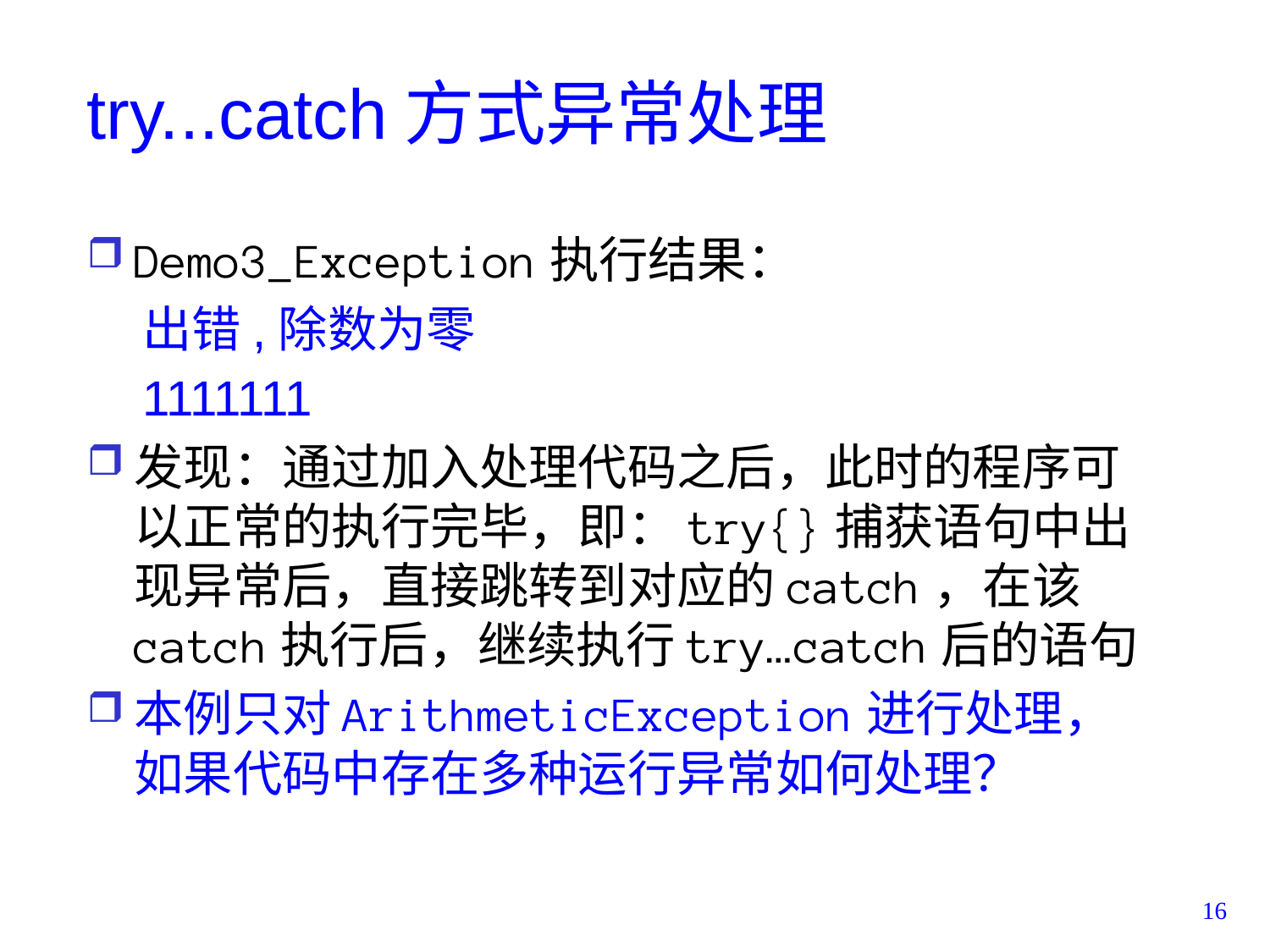

# try...catch方式异常处理
Demo3_Exception执行结果：
出错,除数为零
1111111
发现：通过加入处理代码之后，此时的程序可以正常的执行完毕，即：try{}捕获语句中出现异常后，直接跳转到对应的catch，在该catch执行后，继续执行try…catch后的语句
本例只对ArithmeticException进行处理，如果代码中存在多种运行异常如何处理？
16